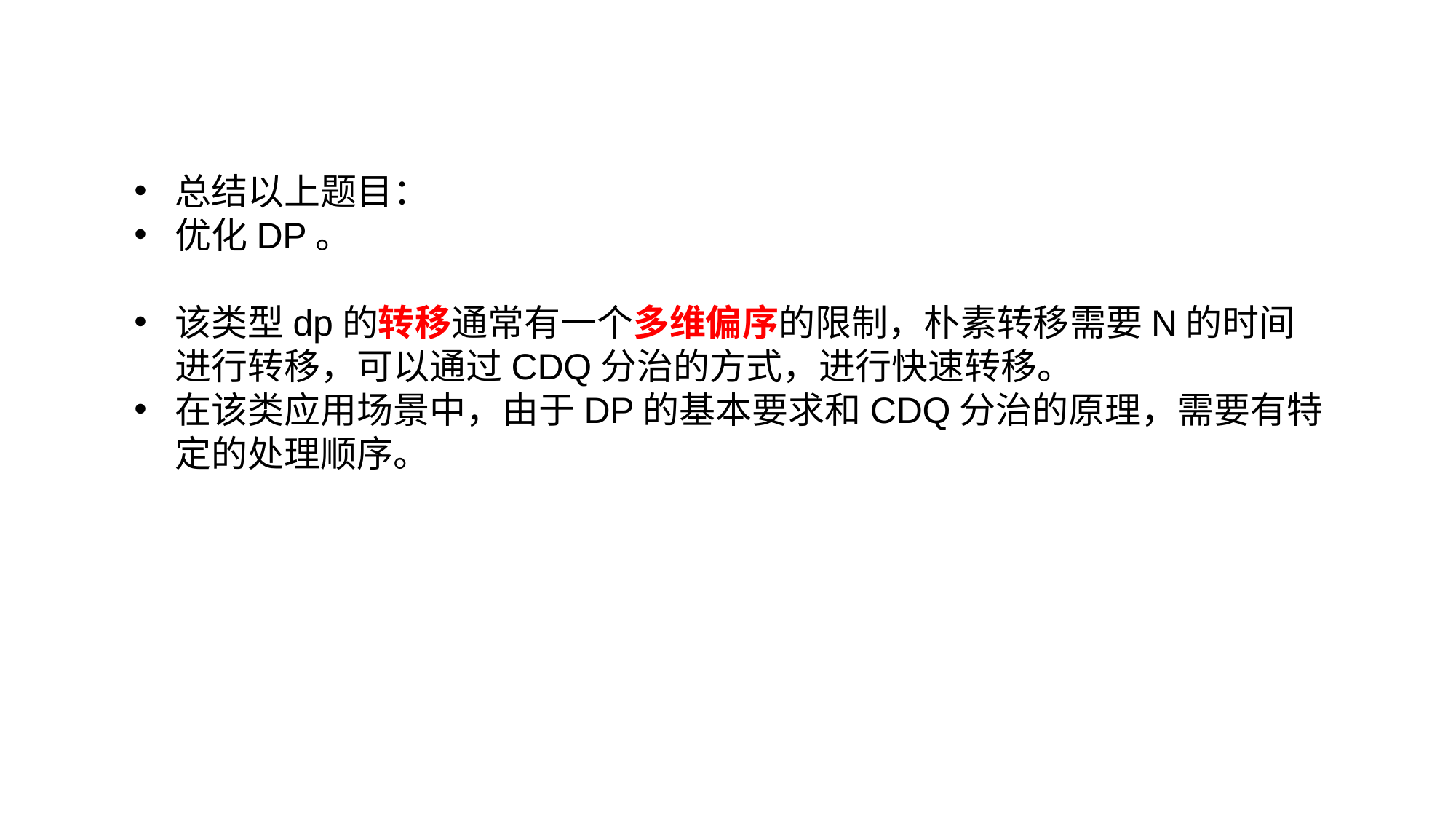

总结以上题目：
优化DP。

该类型dp的转移通常有一个多维偏序的限制，朴素转移需要N的时间进行转移，可以通过CDQ分治的方式，进行快速转移。
在该类应用场景中，由于DP的基本要求和CDQ分治的原理，需要有特定的处理顺序。